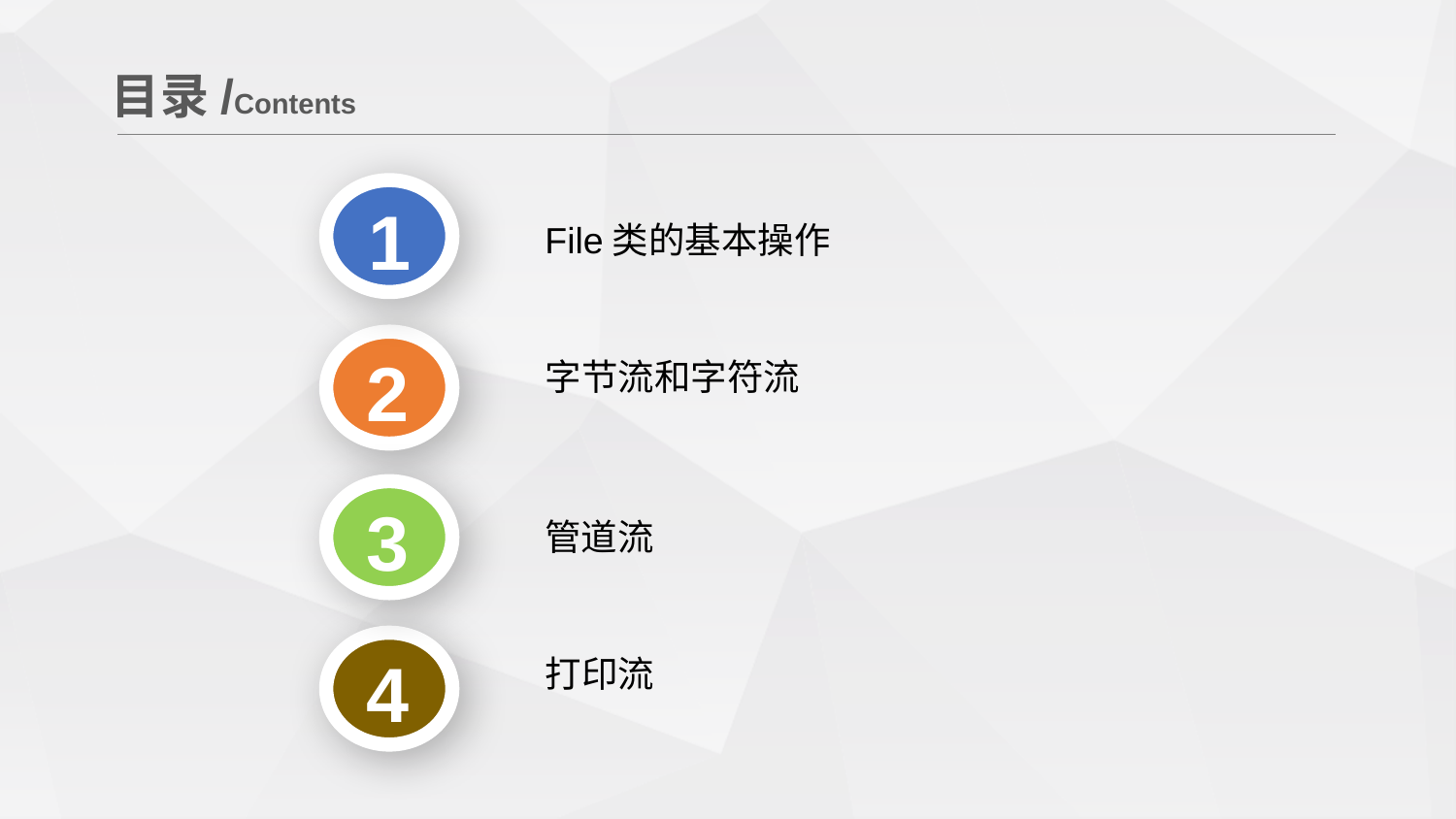

目录/Contents

1
File类的基本操作

2
字节流和字符流

3
管道流

4
打印流